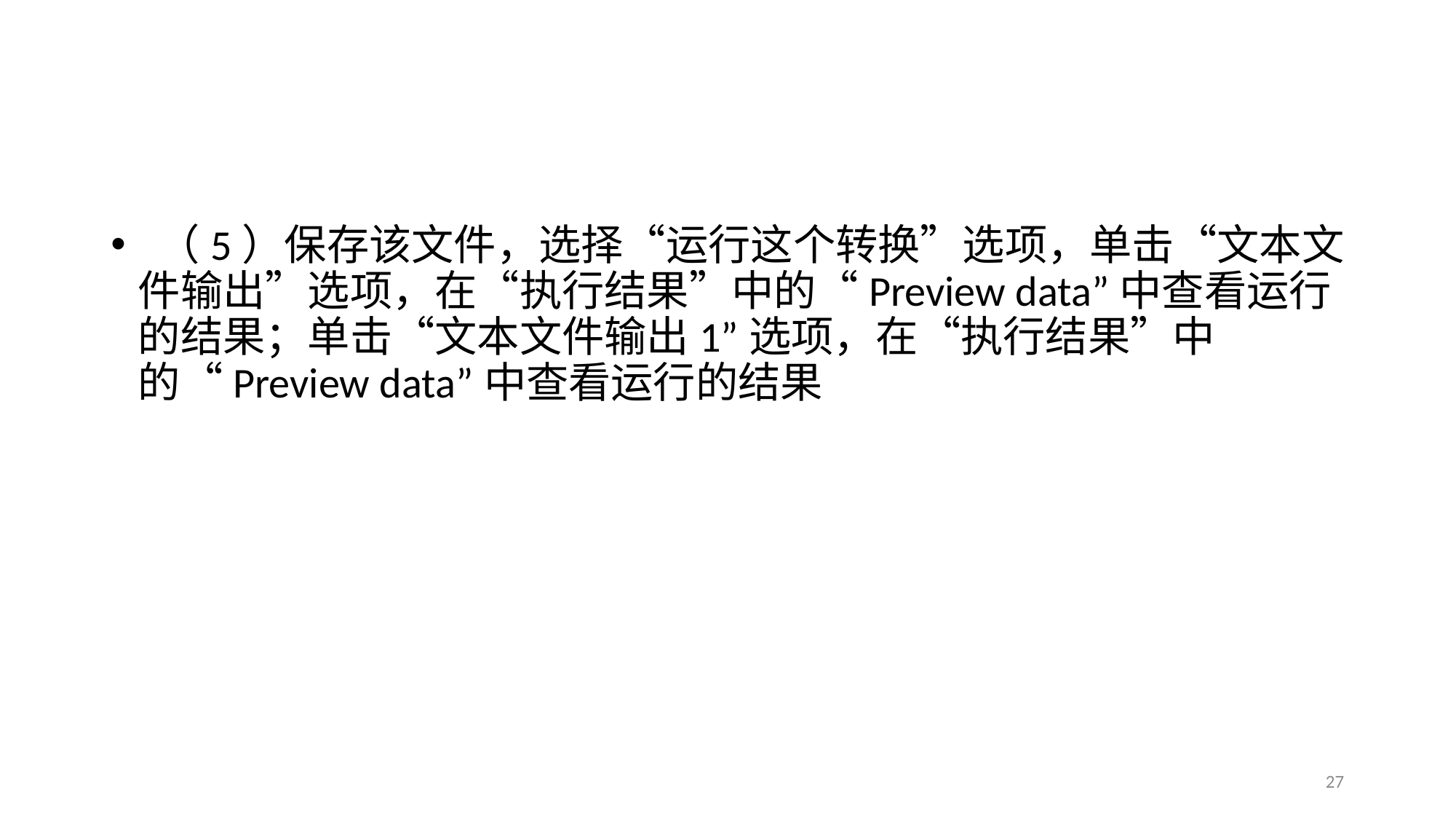

（5）保存该文件，选择“运行这个转换”选项，单击“文本文件输出”选项，在“执行结果”中的“Preview data”中查看运行的结果；单击“文本文件输出1”选项，在“执行结果”中的“Preview data”中查看运行的结果
27